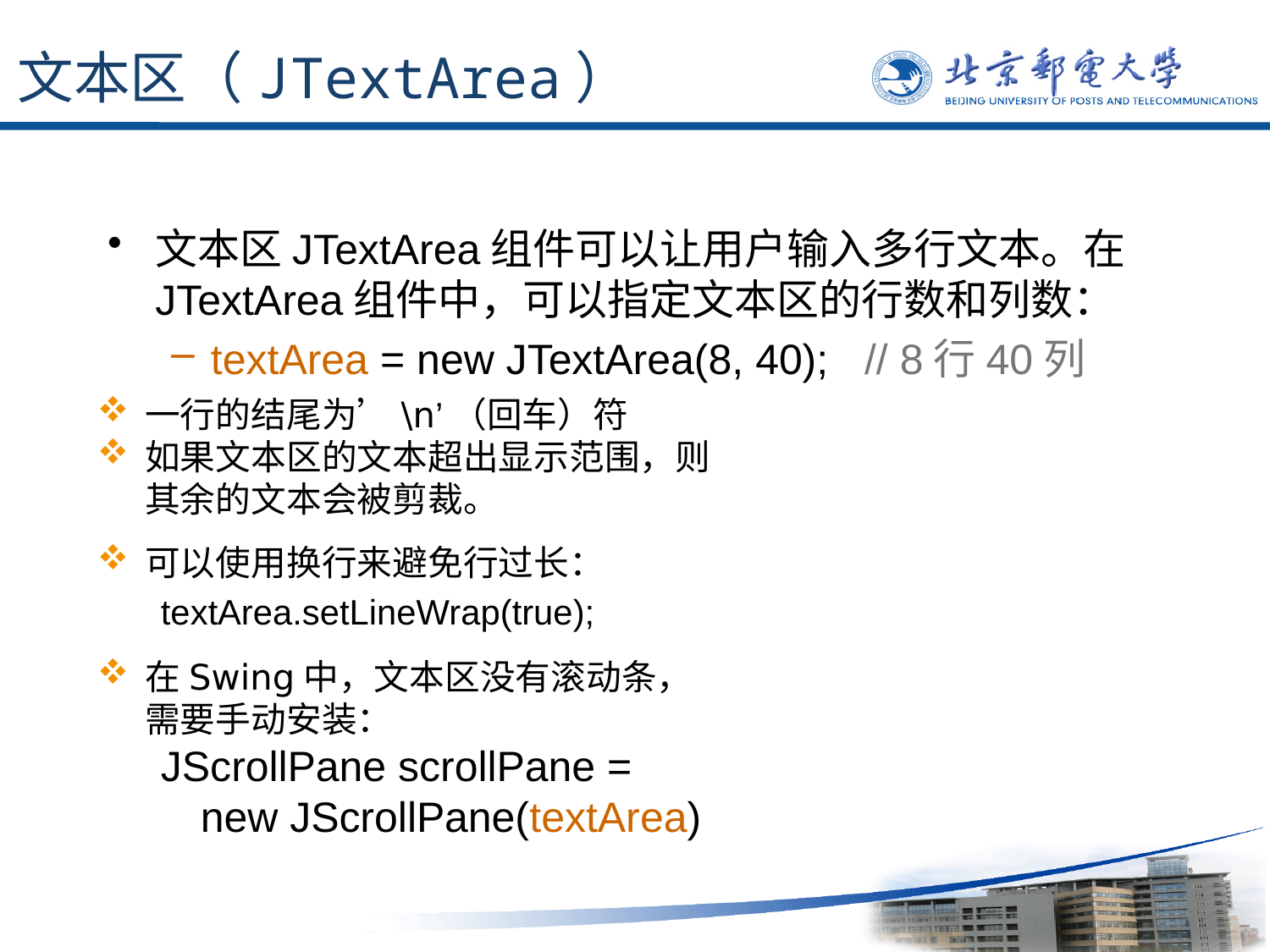

# 文本区（JTextArea）
文本区JTextArea组件可以让用户输入多行文本。在JTextArea组件中，可以指定文本区的行数和列数：
textArea = new JTextArea(8, 40);   // 8行40列
一行的结尾为’\n’（回车）符
如果文本区的文本超出显示范围，则其余的文本会被剪裁。

可以使用换行来避免行过长：
textArea.setLineWrap(true);

在Swing中，文本区没有滚动条，需要手动安装：
JScrollPane scrollPane = new JScrollPane(textArea)